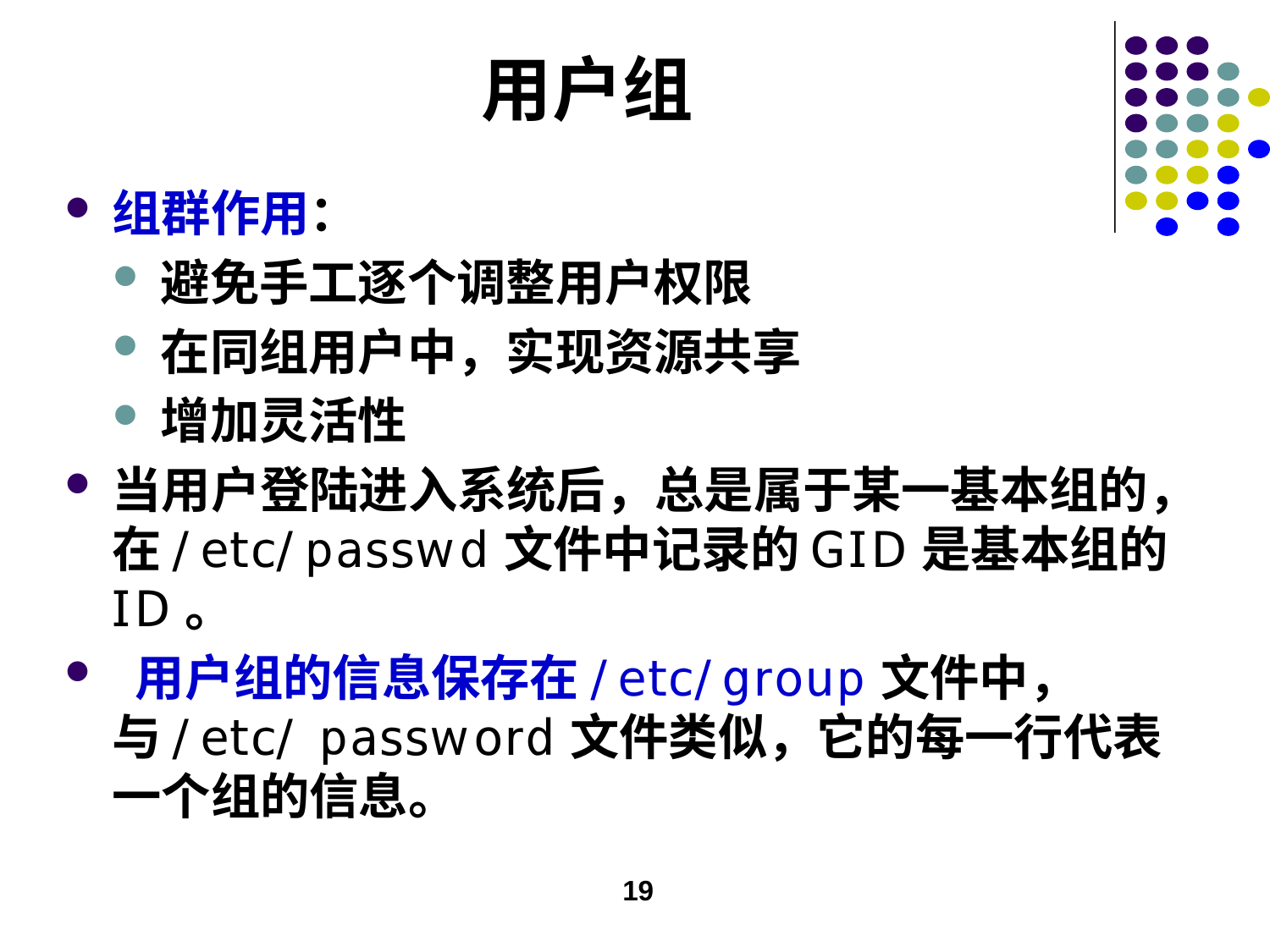

# 用户组
组群作用：
避免手工逐个调整用户权限
在同组用户中，实现资源共享
增加灵活性
当用户登陆进入系统后，总是属于某一基本组的，在/etc/passwd文件中记录的GID是基本组的ID。
 用户组的信息保存在/etc/group文件中，与/etc/ password文件类似，它的每一行代表一个组的信息。
19